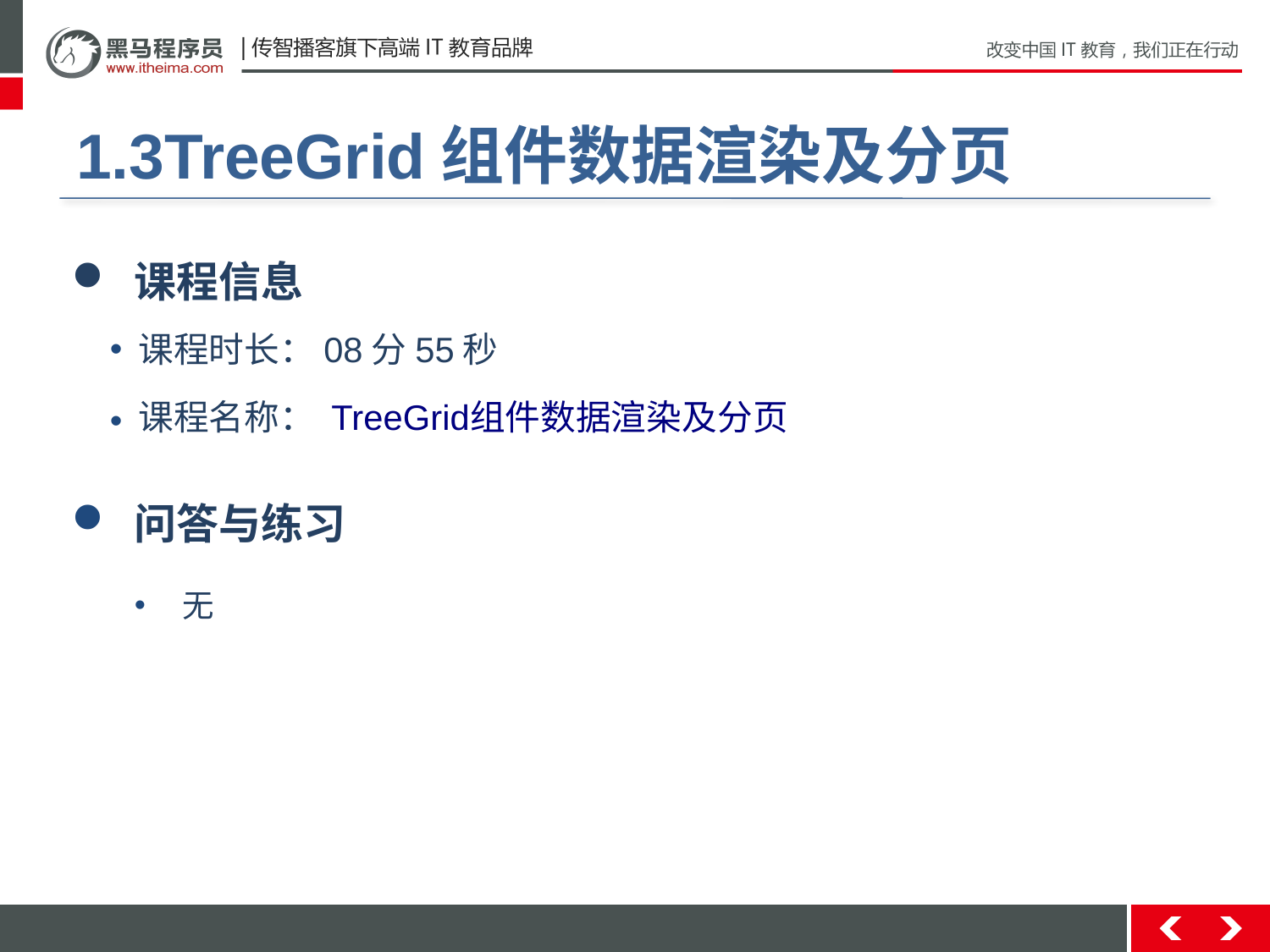

#
1.3TreeGrid组件数据渲染及分页
 课程信息
 课程时长：08分55秒
 课程名称： TreeGrid组件数据渲染及分页
 问答与练习
无